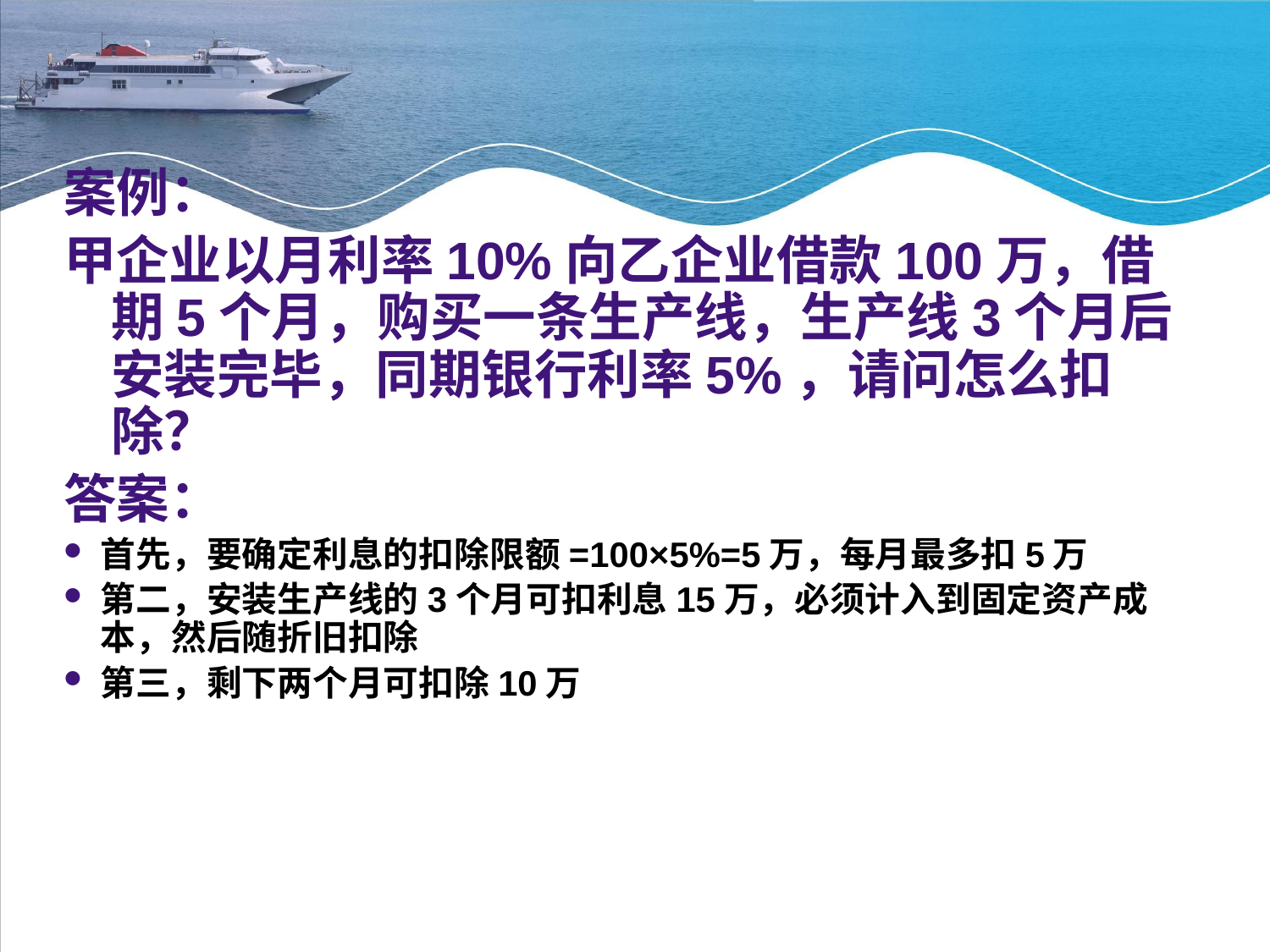

#
案例：
甲企业以月利率10%向乙企业借款100万，借期5个月，购买一条生产线，生产线3个月后安装完毕，同期银行利率5%，请问怎么扣除？
答案：
首先，要确定利息的扣除限额=100×5%=5万，每月最多扣5万
第二，安装生产线的3个月可扣利息15万，必须计入到固定资产成本，然后随折旧扣除
第三，剩下两个月可扣除10万